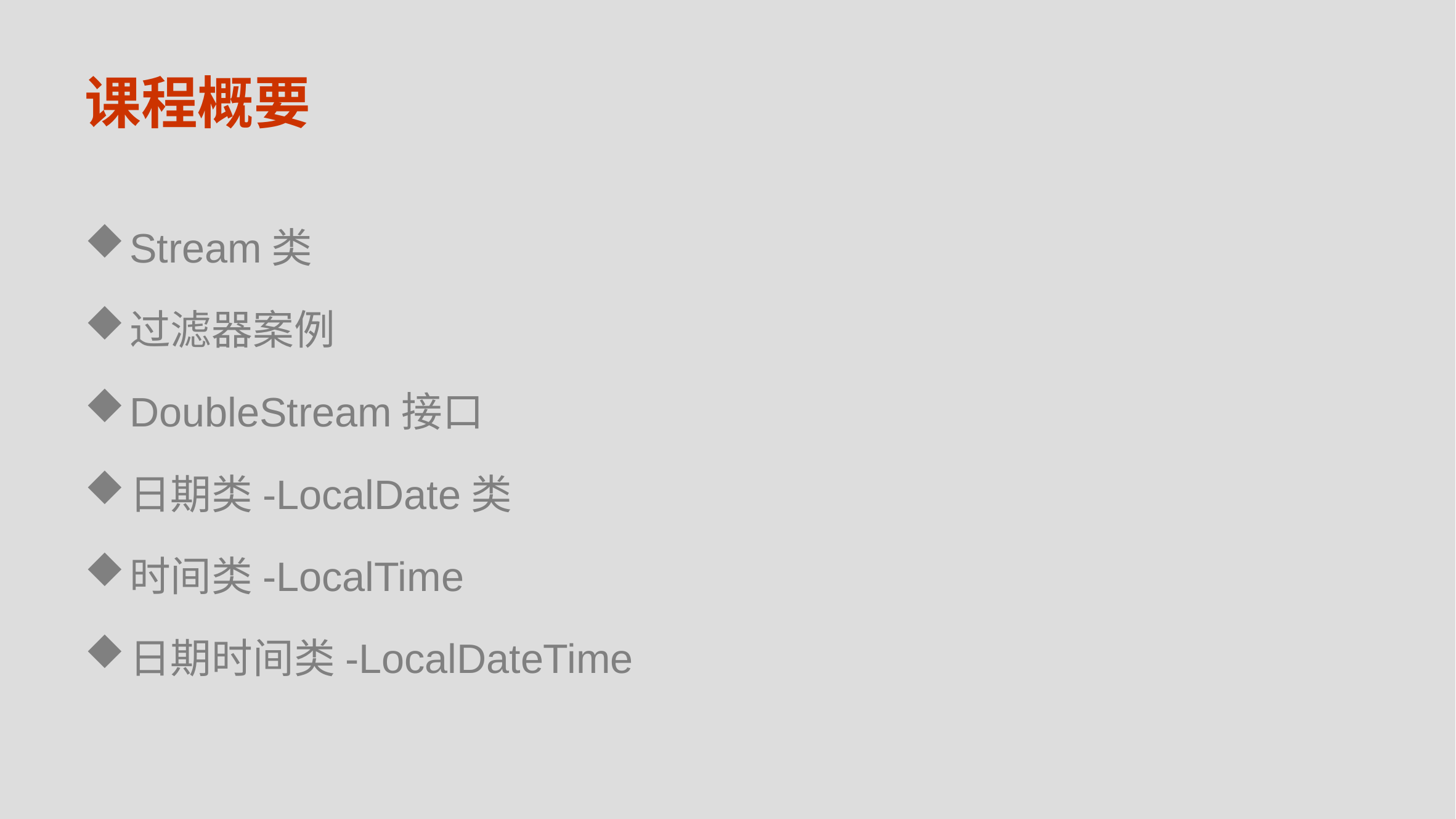

# 课程概要
Stream类
过滤器案例
DoubleStream接口
日期类-LocalDate类
时间类-LocalTime
日期时间类-LocalDateTime